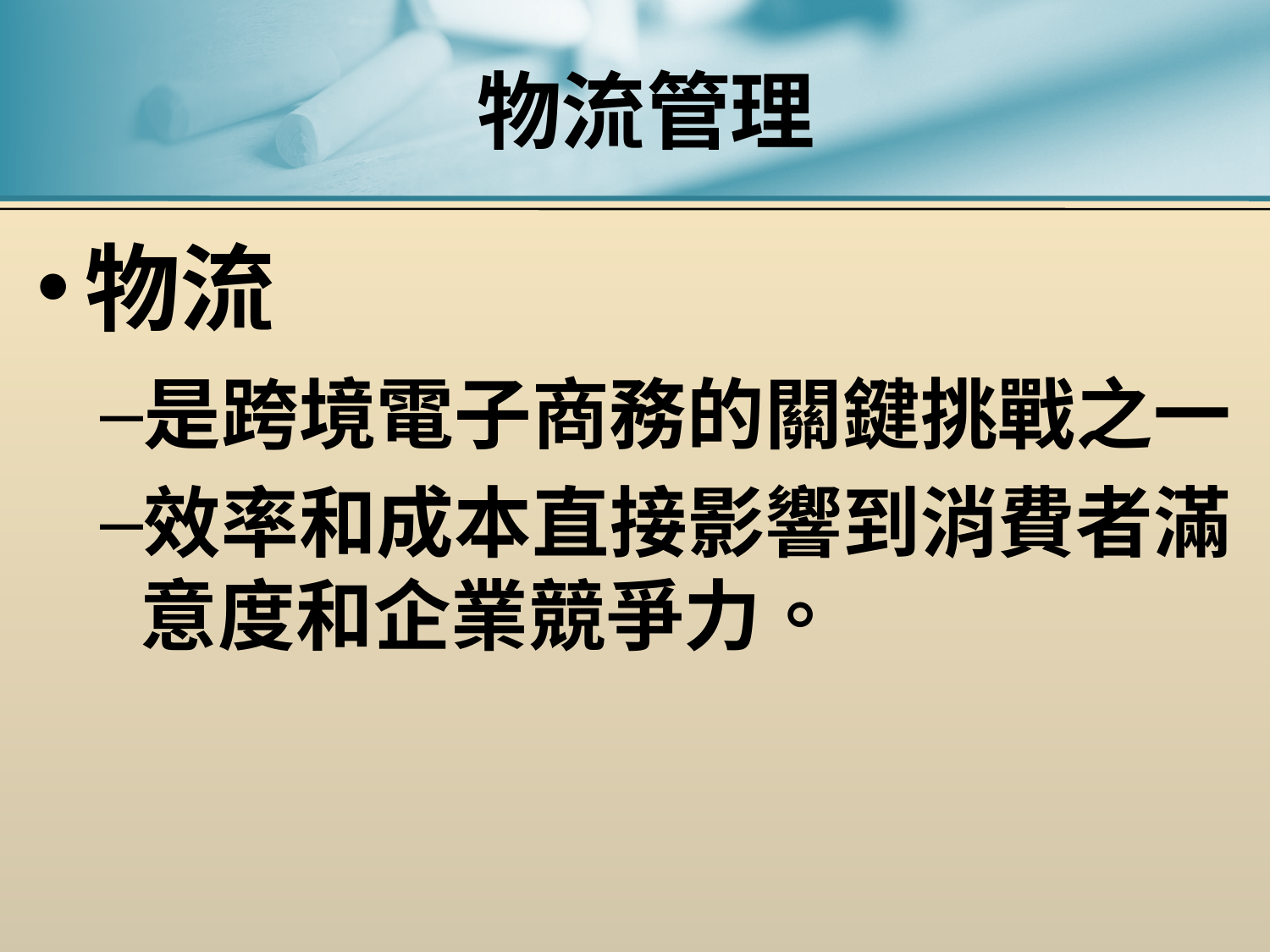

# 物流管理
物流
是跨境電子商務的關鍵挑戰之一
效率和成本直接影響到消費者滿意度和企業競爭力。